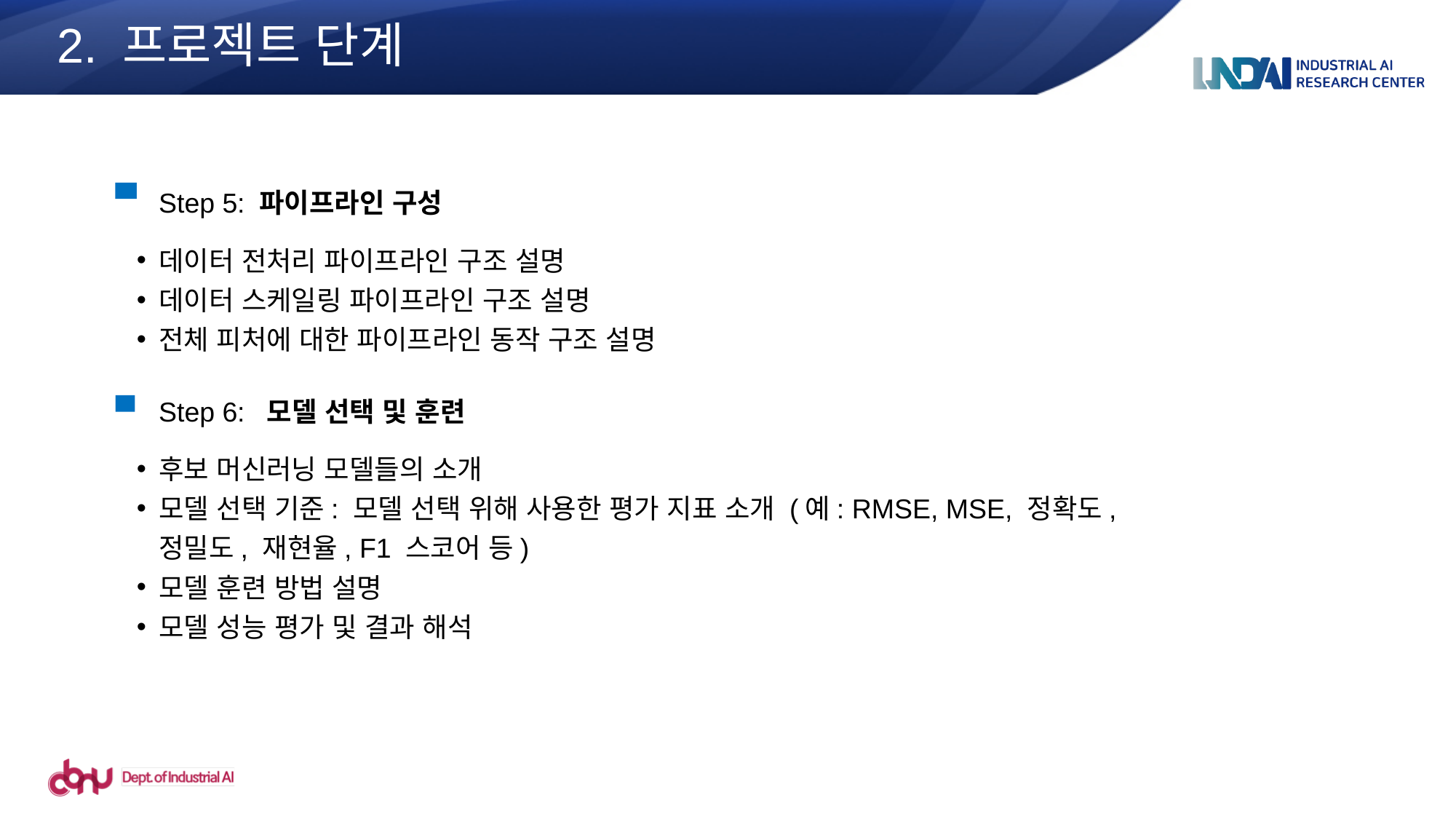

2. 프로젝트 단계
Step 5: 파이프라인 구성
데이터 전처리 파이프라인 구조 설명
데이터 스케일링 파이프라인 구조 설명
전체 피처에 대한 파이프라인 동작 구조 설명

Step 6:  모델 선택 및 훈련
후보 머신러닝 모델들의 소개
모델 선택 기준: 모델 선택 위해 사용한 평가 지표 소개 (예: RMSE, MSE, 정확도, 정밀도, 재현율, F1 스코어 등)
모델 훈련 방법 설명
모델 성능 평가 및 결과 해석